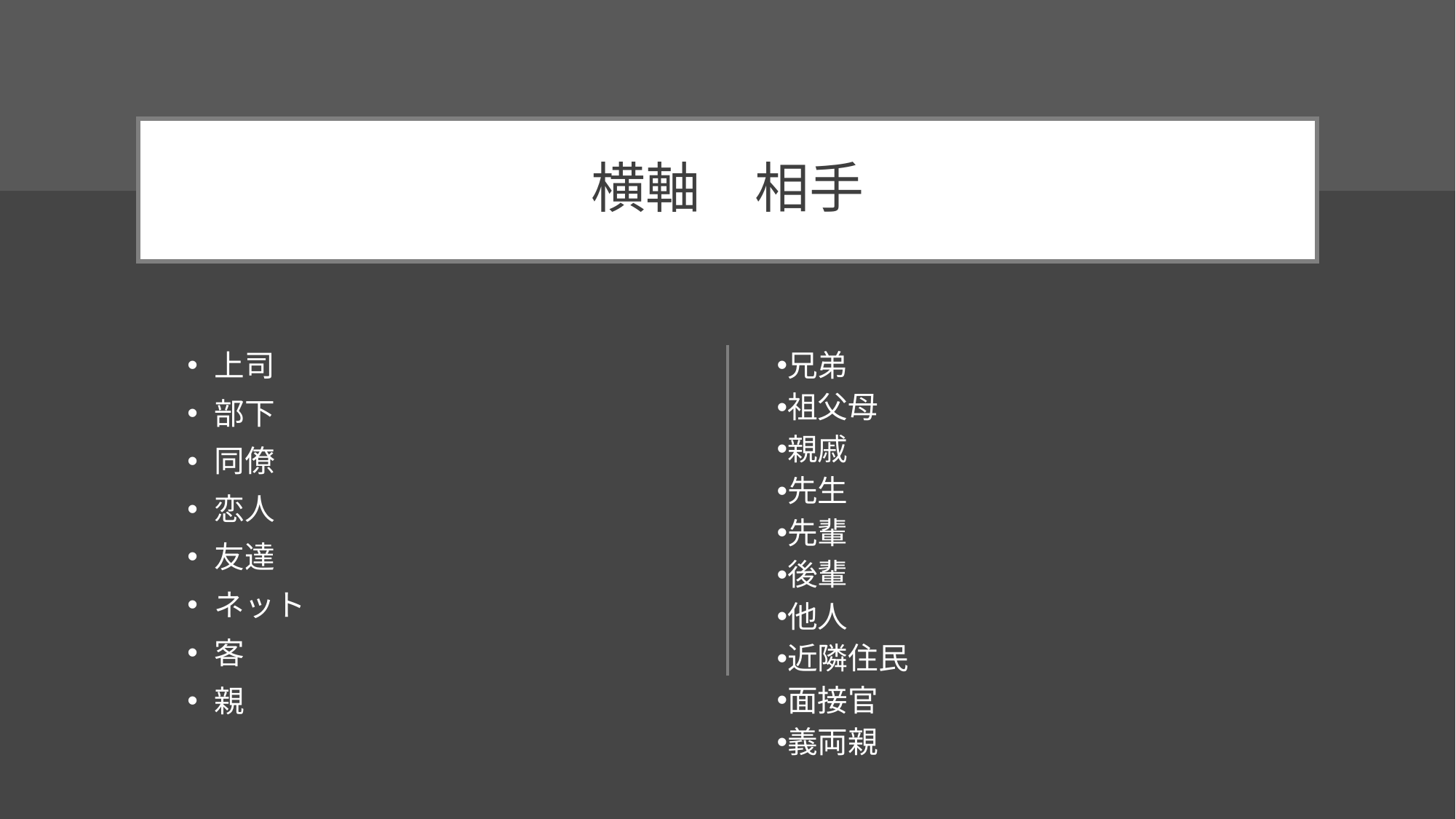

# 横軸　相手
上司
部下
同僚
恋人
友達
ネット
客
親
兄弟
祖父母
親戚
先生
先輩
後輩
他人
近隣住民
面接官
義両親